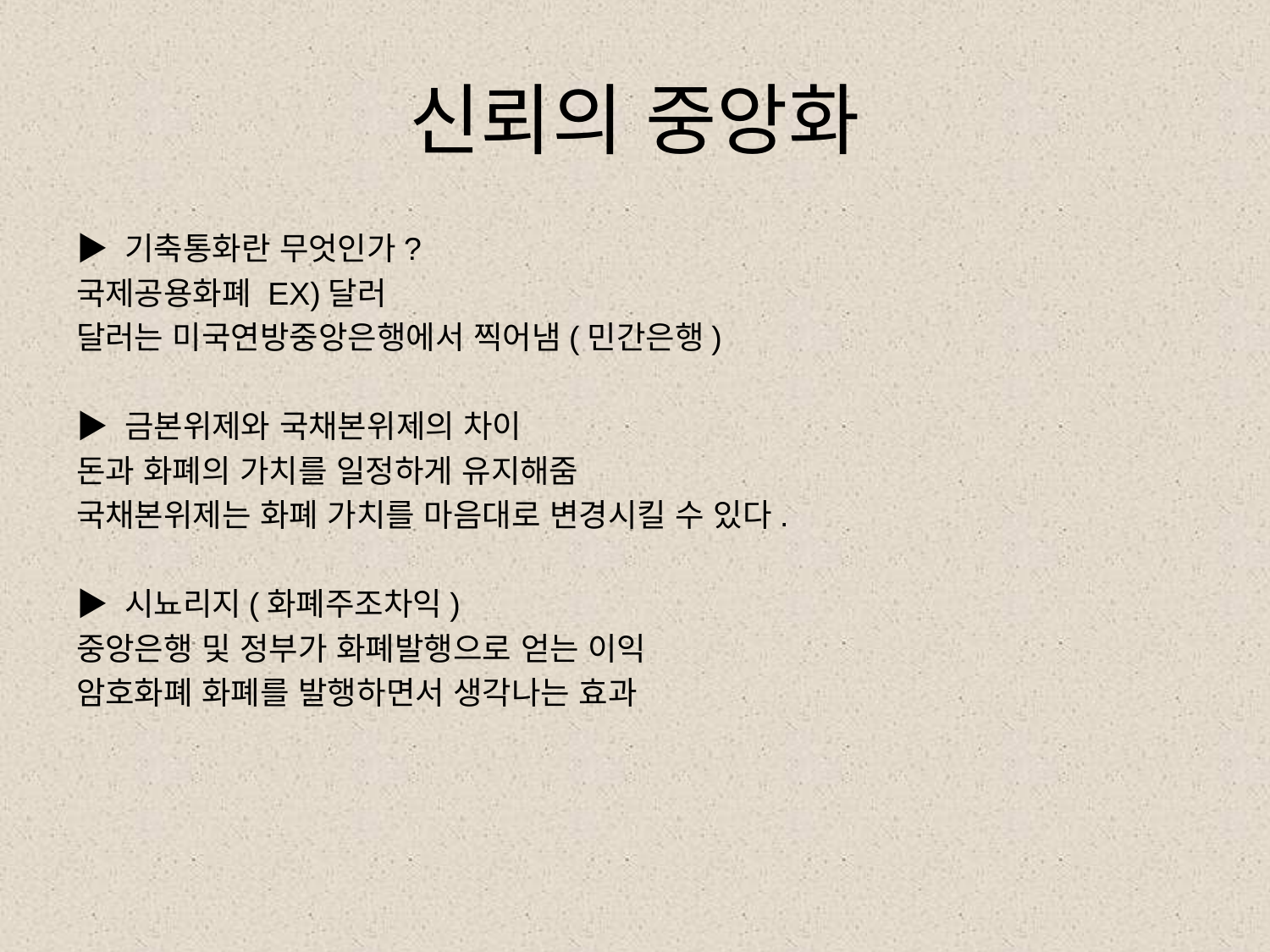

# 신뢰의 중앙화
▶ 기축통화란 무엇인가?
국제공용화폐 EX)달러
달러는 미국연방중앙은행에서 찍어냄(민간은행)

▶ 금본위제와 국채본위제의 차이
돈과 화폐의 가치를 일정하게 유지해줌
국채본위제는 화폐 가치를 마음대로 변경시킬 수 있다.

▶ 시뇨리지(화폐주조차익)
중앙은행 및 정부가 화폐발행으로 얻는 이익
암호화폐 화폐를 발행하면서 생각나는 효과